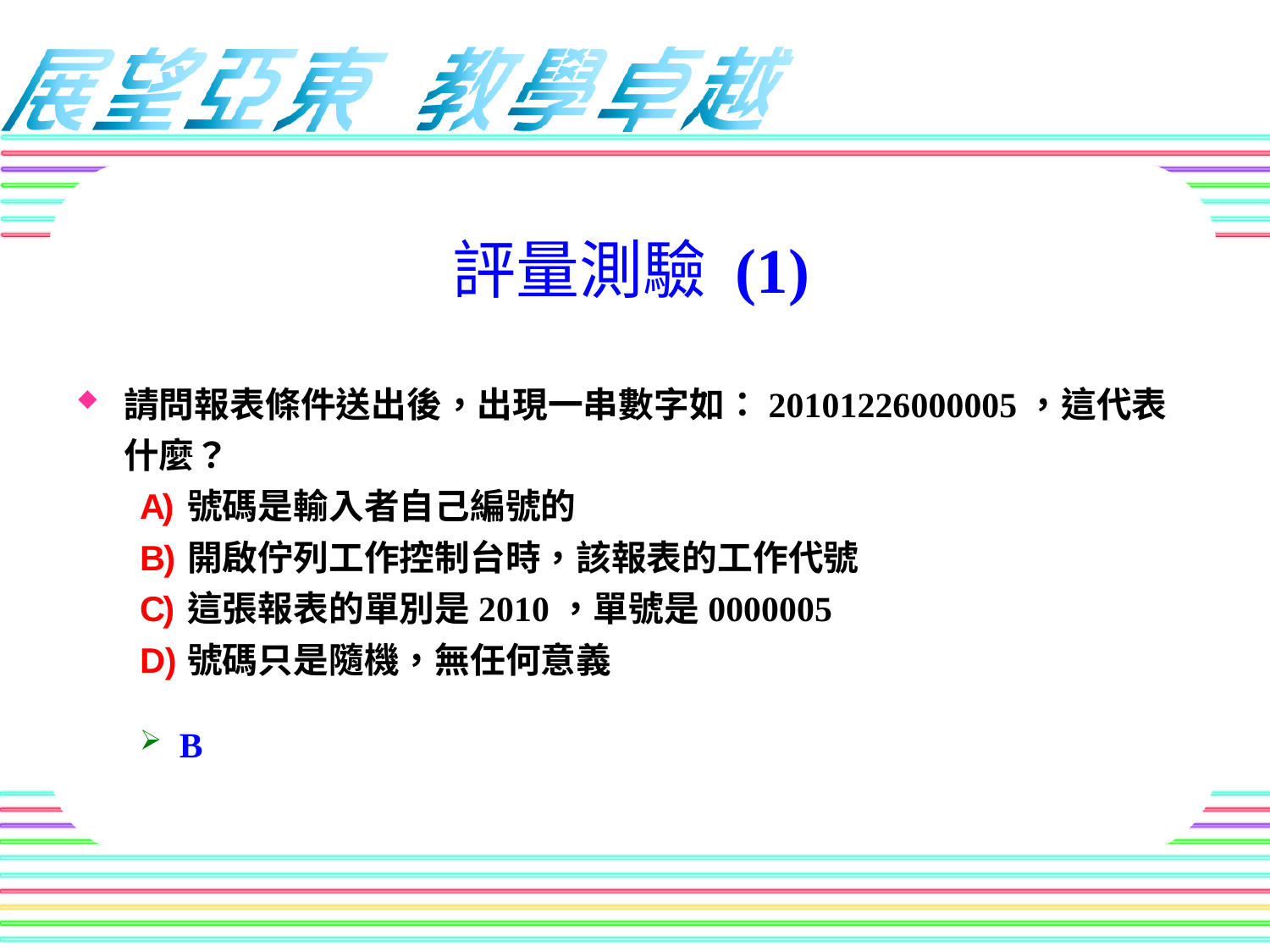

評量測驗 (1)
請問報表條件送出後，出現一串數字如：20101226000005，這代表什麼？
號碼是輸入者自己編號的
開啟佇列工作控制台時，該報表的工作代號
這張報表的單別是2010，單號是0000005
號碼只是隨機，無任何意義
B